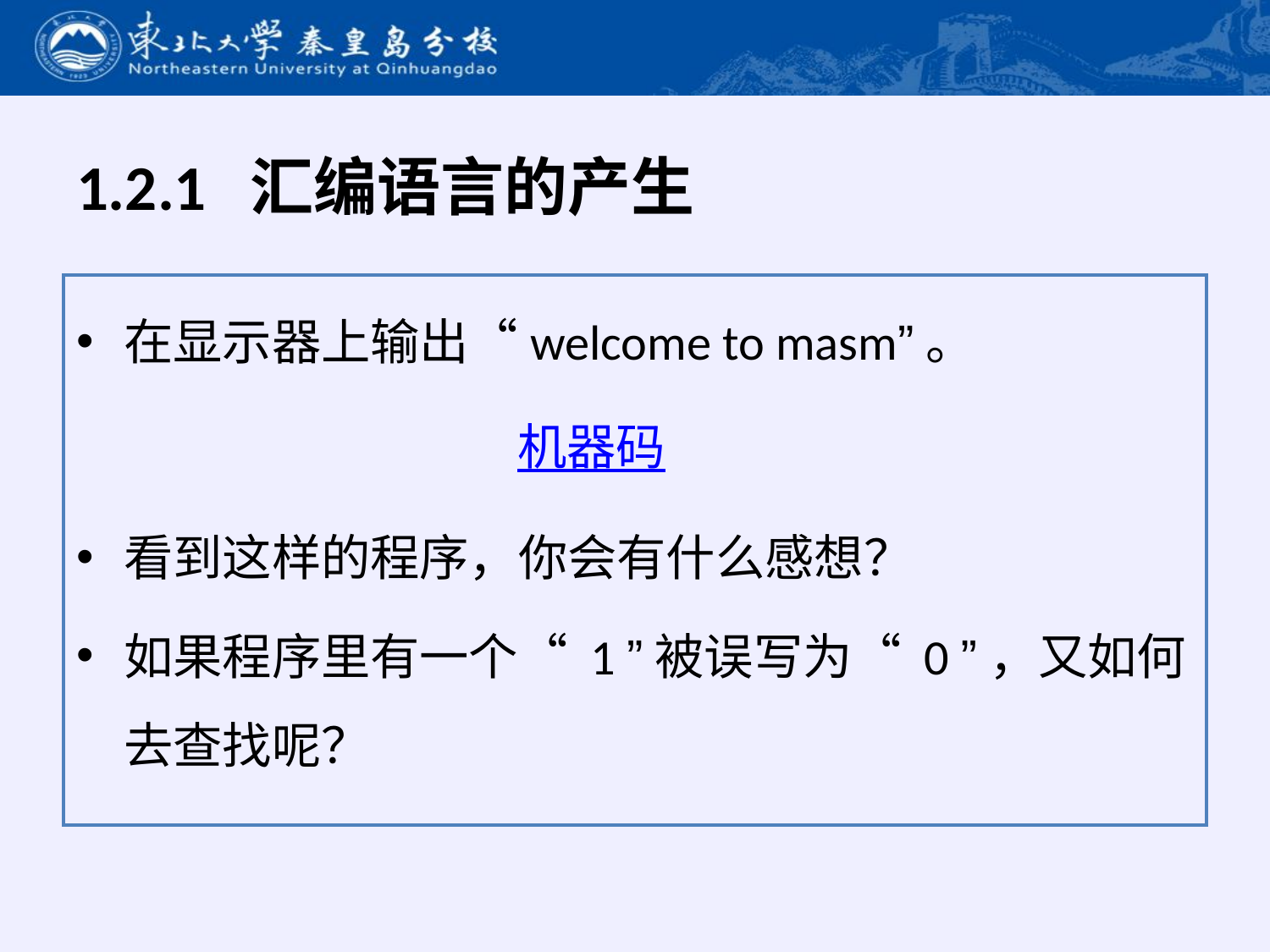

# 1.2.1  汇编语言的产生
在显示器上输出“welcome to masm”。
                                       机器码
看到这样的程序，你会有什么感想？
如果程序里有一个“ 1 ”被误写为“ 0 ”，又如何去查找呢？